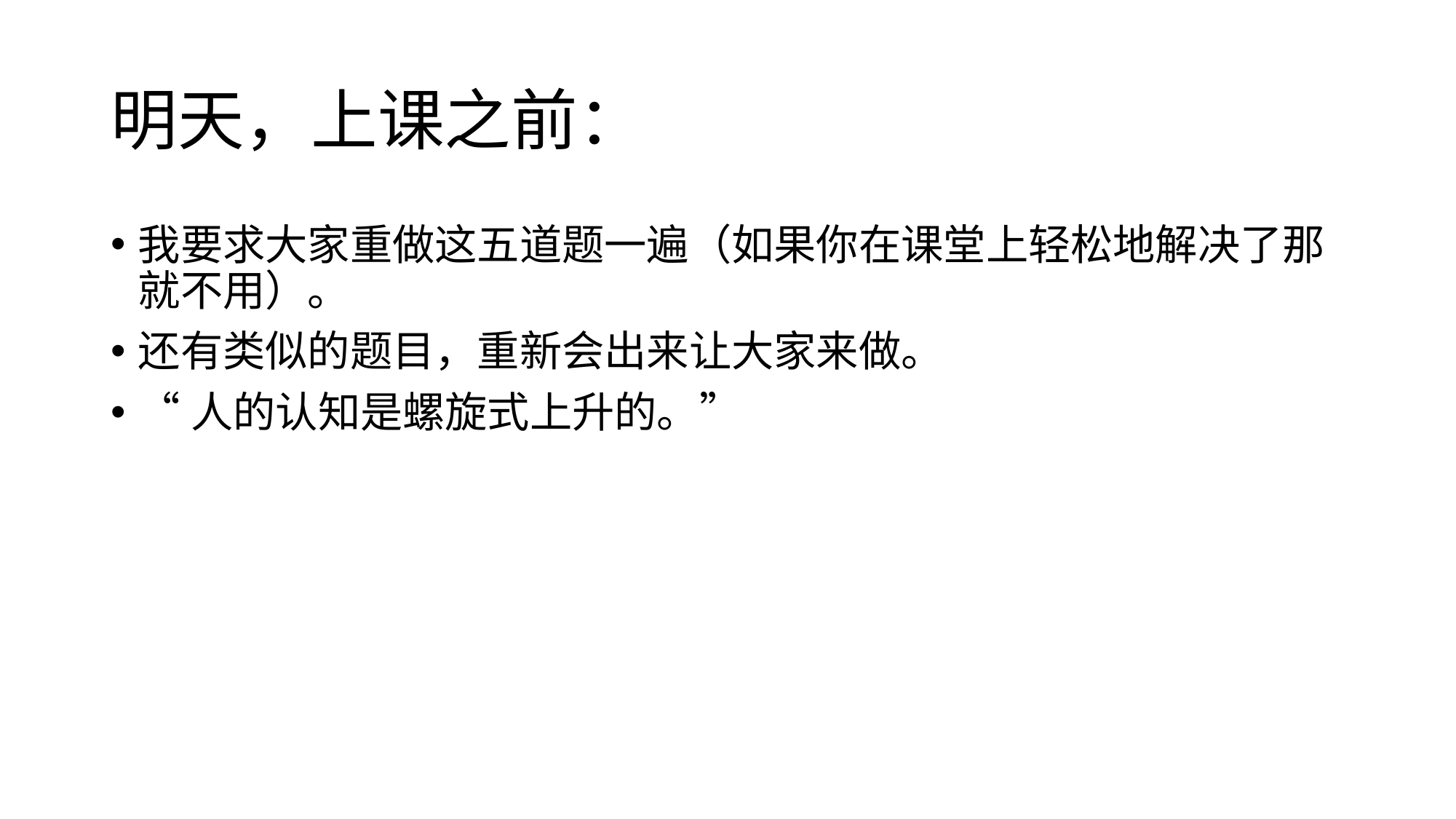

# 明天，上课之前：
我要求大家重做这五道题一遍（如果你在课堂上轻松地解决了那就不用）。
还有类似的题目，重新会出来让大家来做。
“人的认知是螺旋式上升的。”